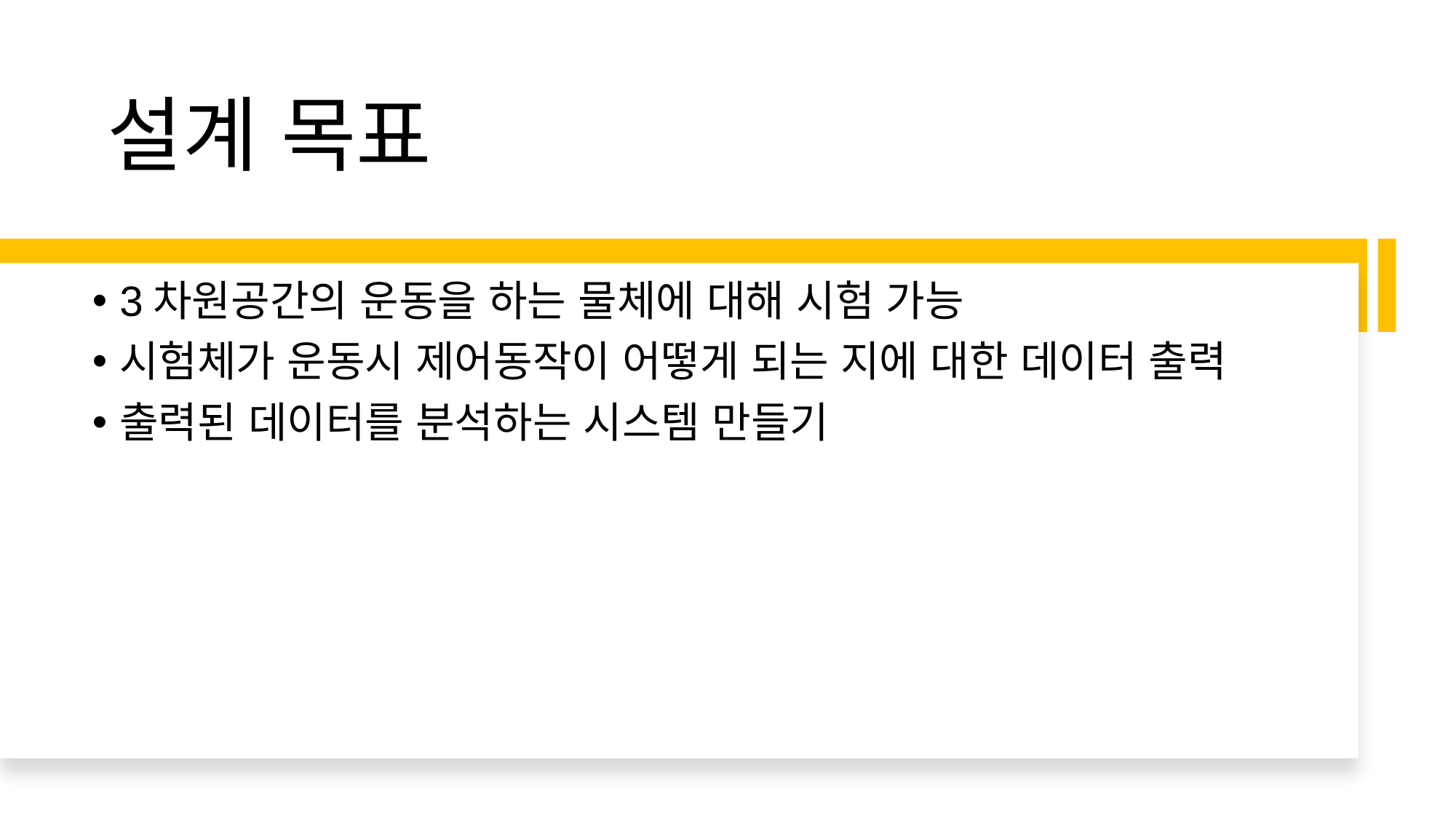

# 설계 목표

3차원공간의 운동을 하는 물체에 대해 시험 가능
시험체가 운동시 제어동작이 어떻게 되는 지에 대한 데이터 출력
출력된 데이터를 분석하는 시스템 만들기